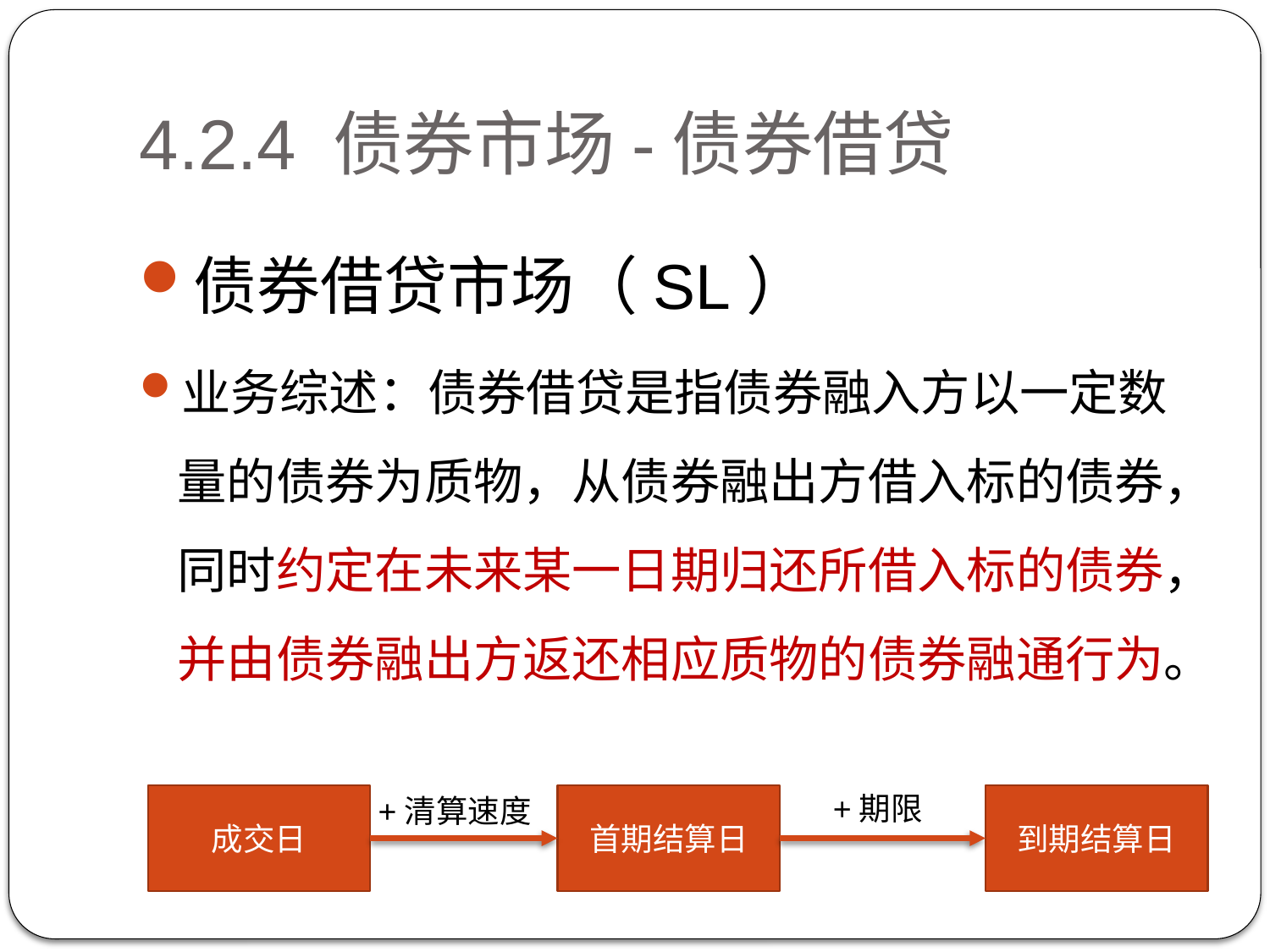

# 4.2.4 债券市场-债券借贷
债券借贷市场（SL）
业务综述：债券借贷是指债券融入方以一定数量的债券为质物，从债券融出方借入标的债券，同时约定在未来某一日期归还所借入标的债券，并由债券融出方返还相应质物的债券融通行为。

+期限
+清算速度
成交日
首期结算日
到期结算日